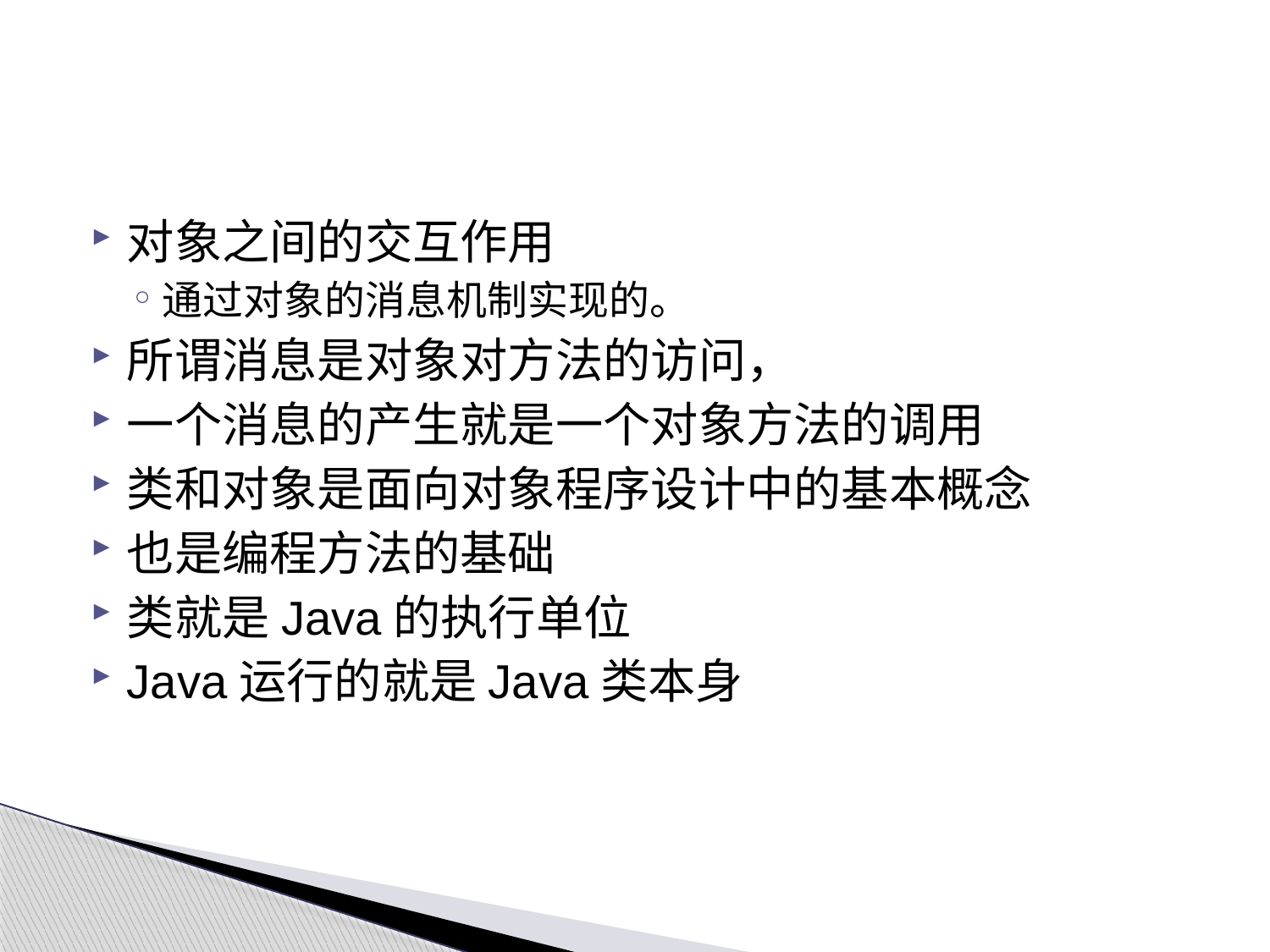

#
对象之间的交互作用
通过对象的消息机制实现的。
所谓消息是对象对方法的访问，
一个消息的产生就是一个对象方法的调用
类和对象是面向对象程序设计中的基本概念
也是编程方法的基础
类就是Java的执行单位
Java运行的就是Java类本身